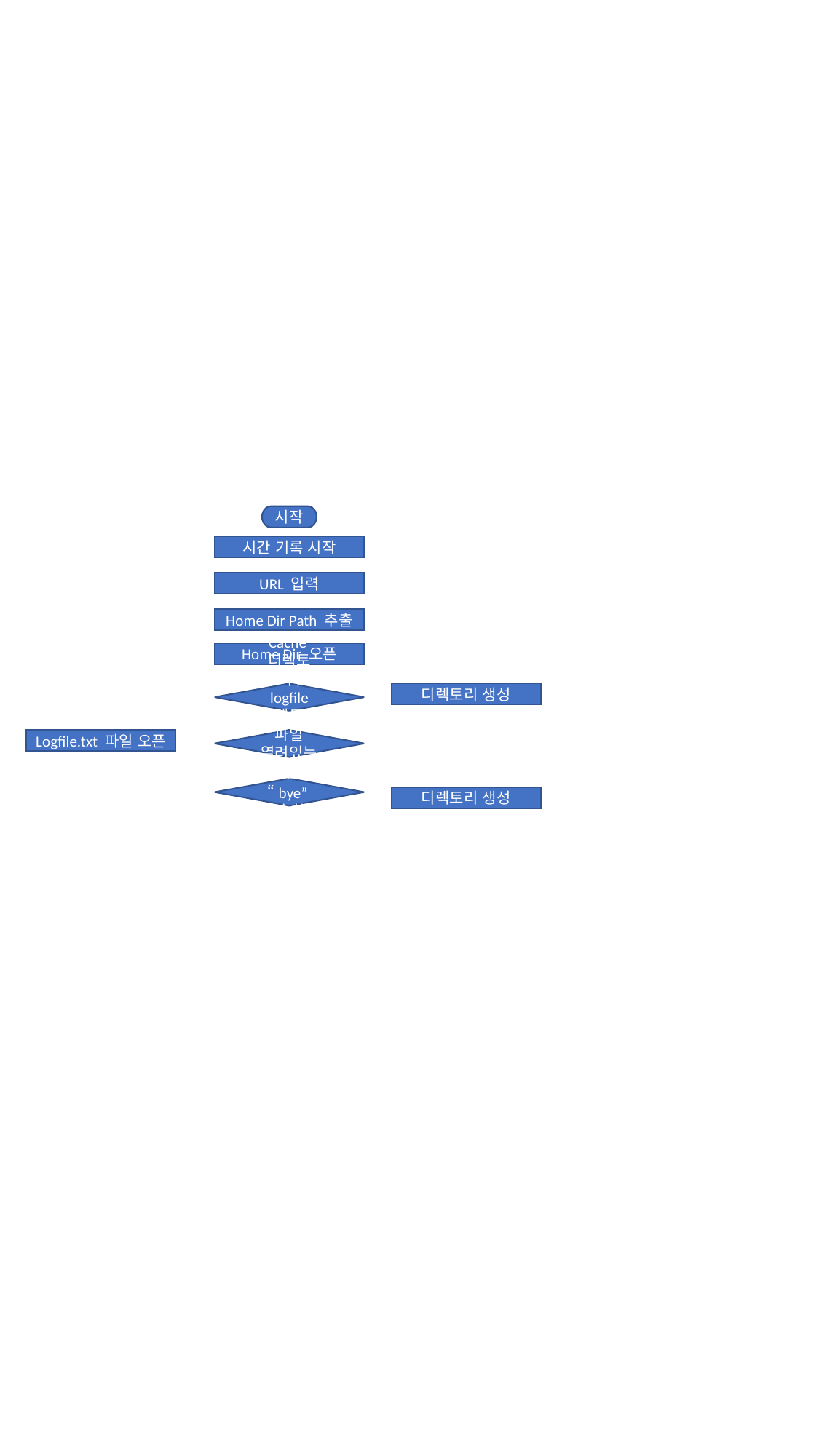

시작
시간 기록 시작
URL 입력
Home Dir Path 추출
Home Dir 오픈
Cache디렉토리, logfile 디렉토리
있는지 검사
디렉토리 생성
Logfile.txt 파일 오픈
Logfile.txt 파일 열려있는지 검사
URL이 “bye”인지 확인
디렉토리 생성